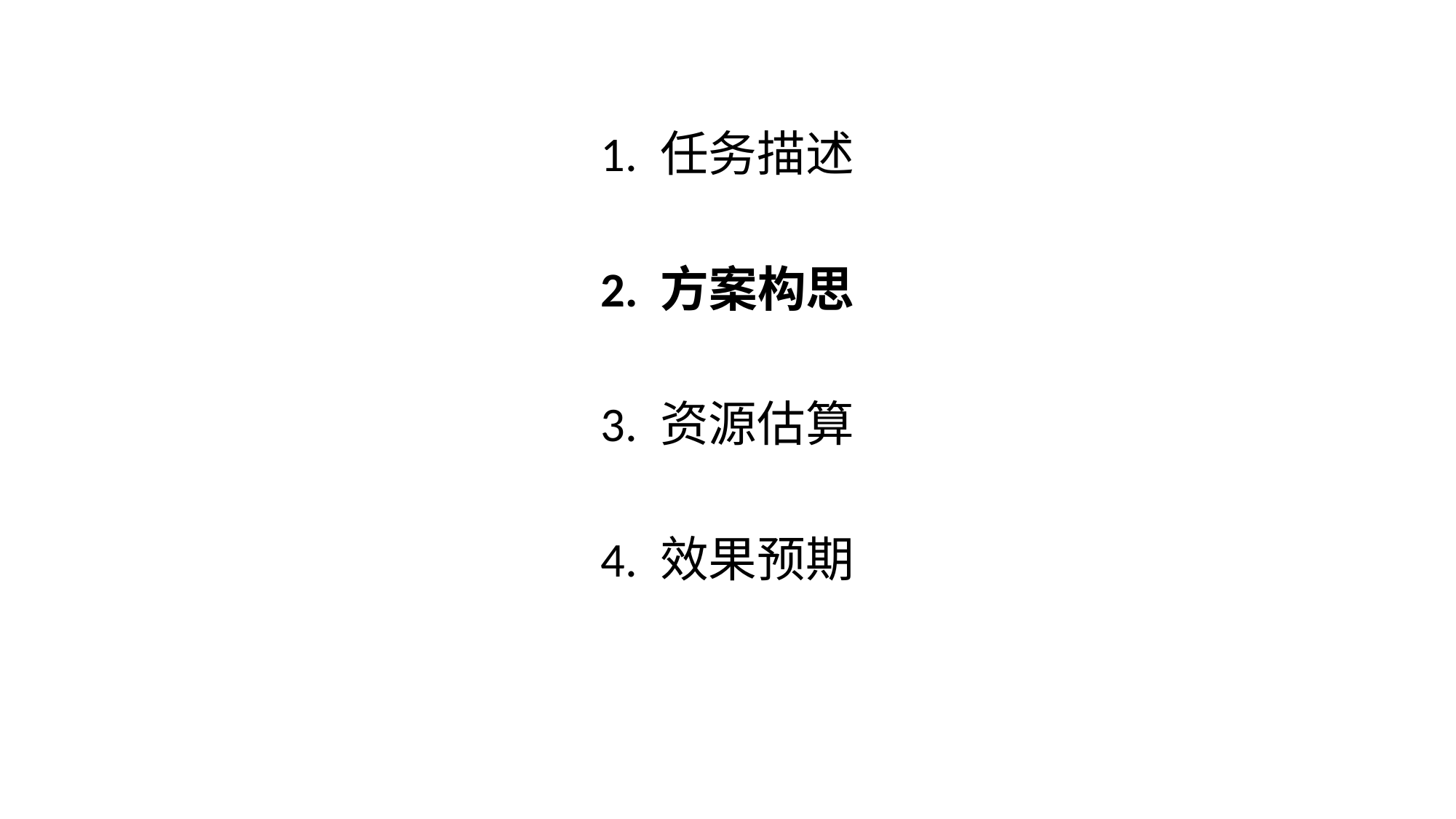

1. 任务描述

2. 方案构思

3. 资源估算

4. 效果预期